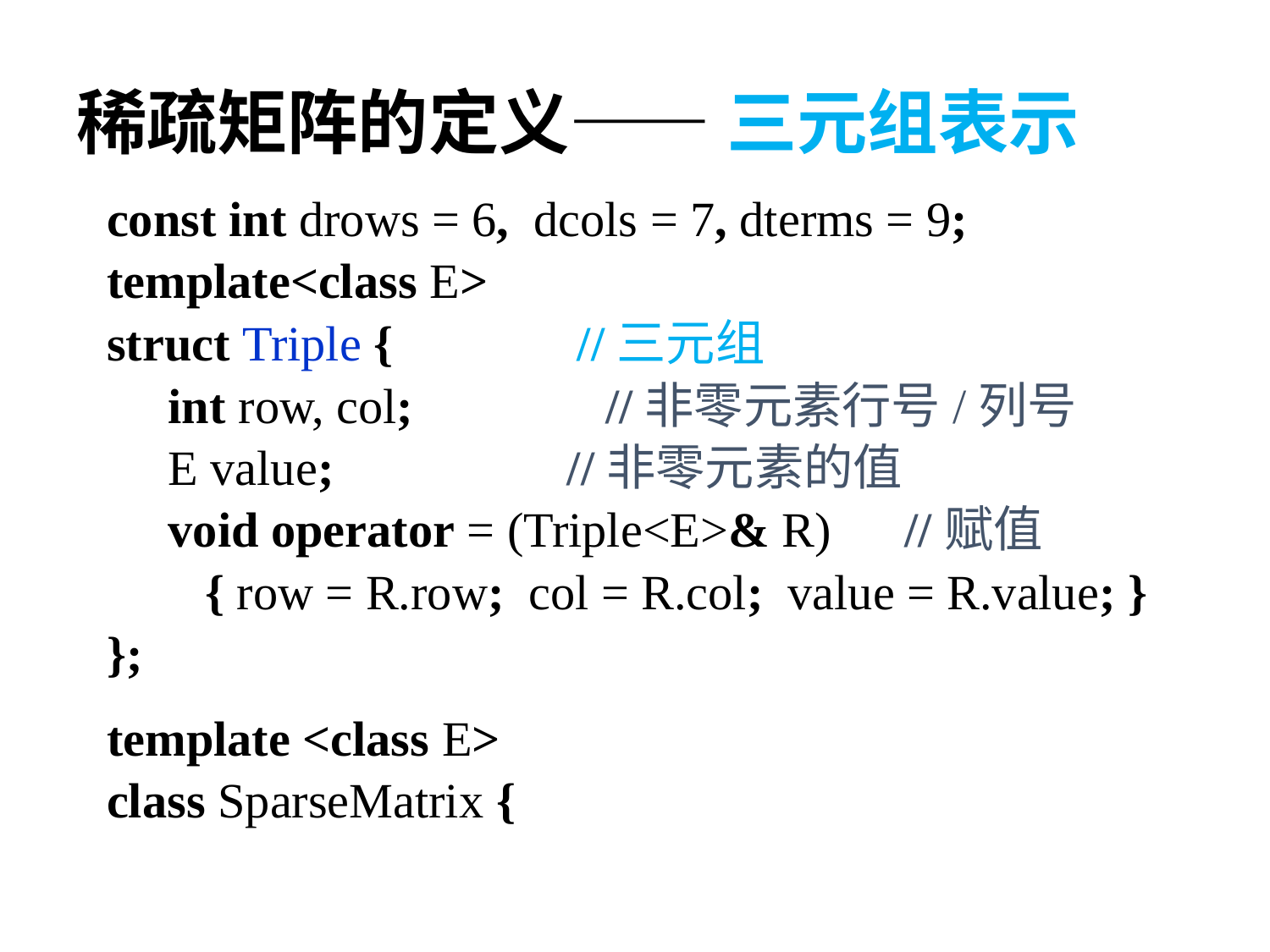

# 稀疏矩阵的定义—— 三元组表示
const int drows = 6,  dcols = 7, dterms = 9;
template<class E>
struct Triple {               //三元组
     int row, col;	       //非零元素行号/列号
     E value;                   //非零元素的值
     void operator = (Triple<E>& R)      //赋值
        { row = R.row;  col = R.col;  value = R.value; }
};

template <class E>
class SparseMatrix {